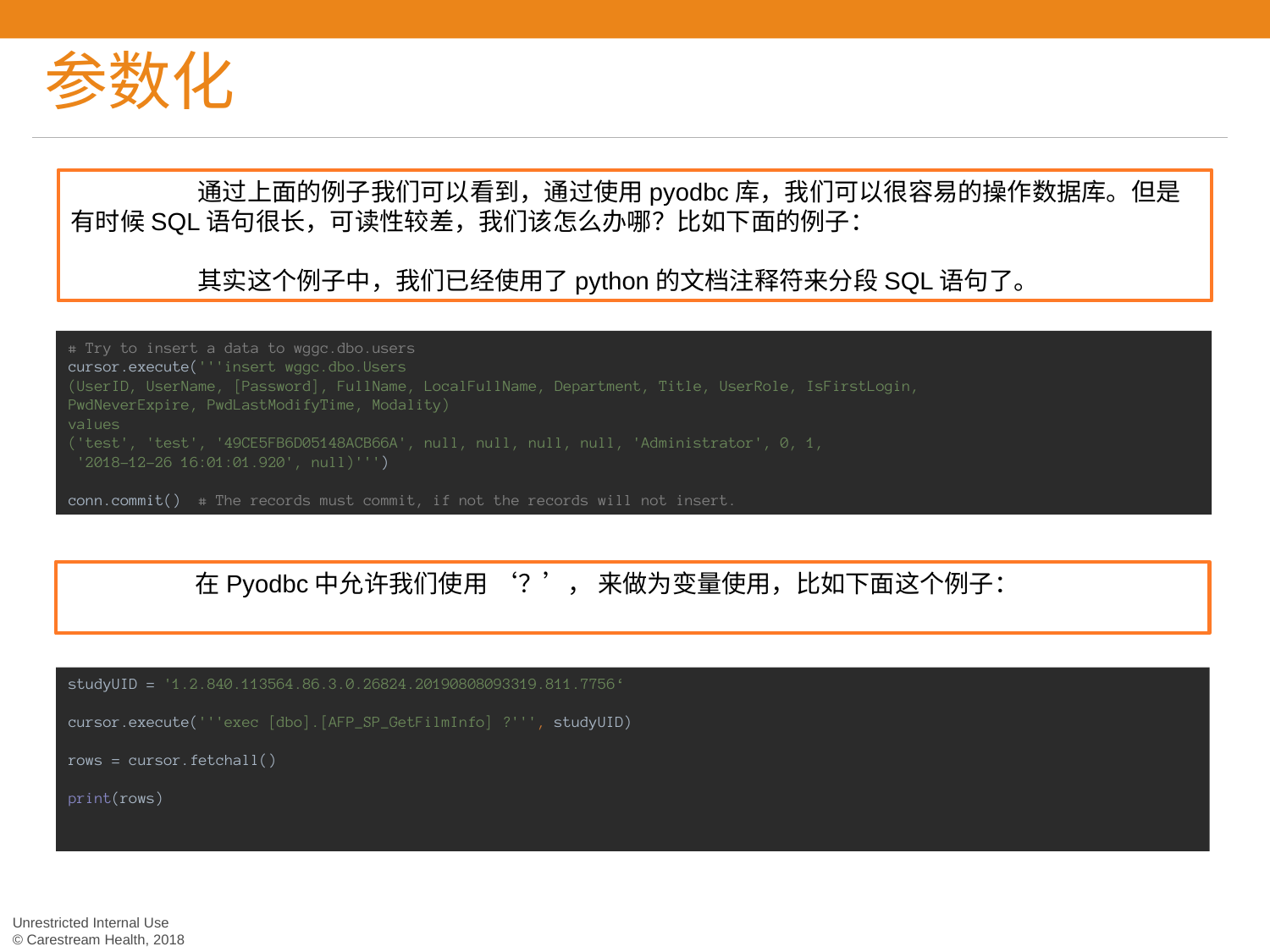

# 参数化
	通过上面的例子我们可以看到，通过使用pyodbc库，我们可以很容易的操作数据库。但是有时候SQL语句很长，可读性较差，我们该怎么办哪？比如下面的例子：

	其实这个例子中，我们已经使用了python的文档注释符来分段SQL语句了。
# Try to insert a data to wggc.dbo.users cursor.execute('''insert wggc.dbo.Users (UserID, UserName, [Password], FullName, LocalFullName, Department, Title, UserRole, IsFirstLogin, PwdNeverExpire, PwdLastModifyTime, Modality) values ('test', 'test', '49CE5FB6D05148ACB66A', null, null, null, null, 'Administrator', 0, 1, '2018-12-26 16:01:01.920', null)''') conn.commit()  # The records must commit, if not the records will not insert.
	在Pyodbc中允许我们使用 ‘？’， 来做为变量使用，比如下面这个例子：

studyUID = '1.2.840.113564.86.3.0.26824.20190808093319.811.7756‘
cursor.execute('''exec [dbo].[AFP_SP_GetFilmInfo] ?''', studyUID)
rows = cursor.fetchall()
print(rows)
Unrestricted Internal Use
© Carestream Health, 2018